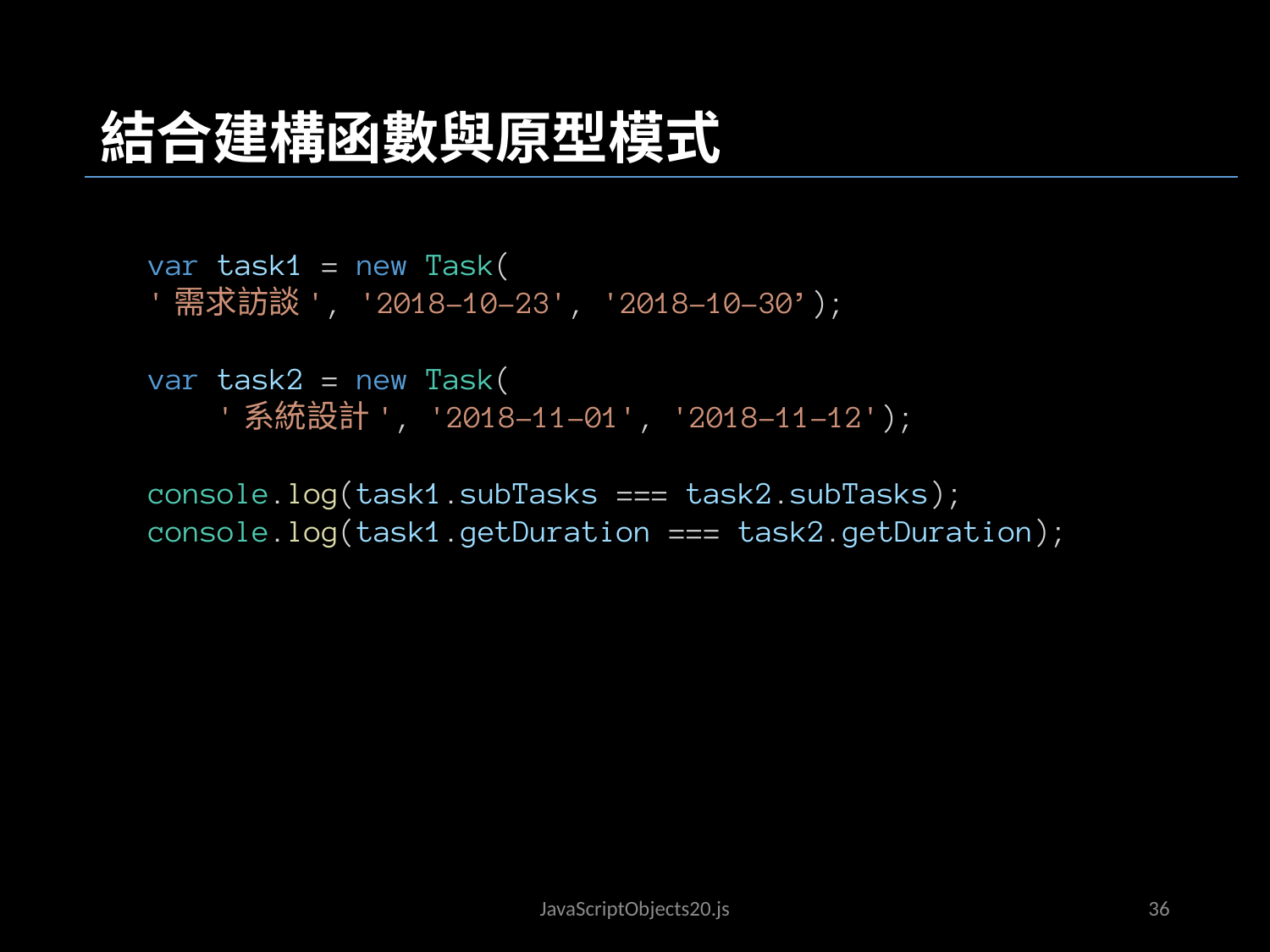

結合建構函數與原型模式

var task1 = new Task(
'需求訪談', '2018-10-23', '2018-10-30’);

var task2 = new Task(
    '系統設計', '2018-11-01', '2018-11-12');

console.log(task1.subTasks === task2.subTasks);
console.log(task1.getDuration === task2.getDuration);
JavaScriptObjects02.js
JavaScriptObjects20.js
36